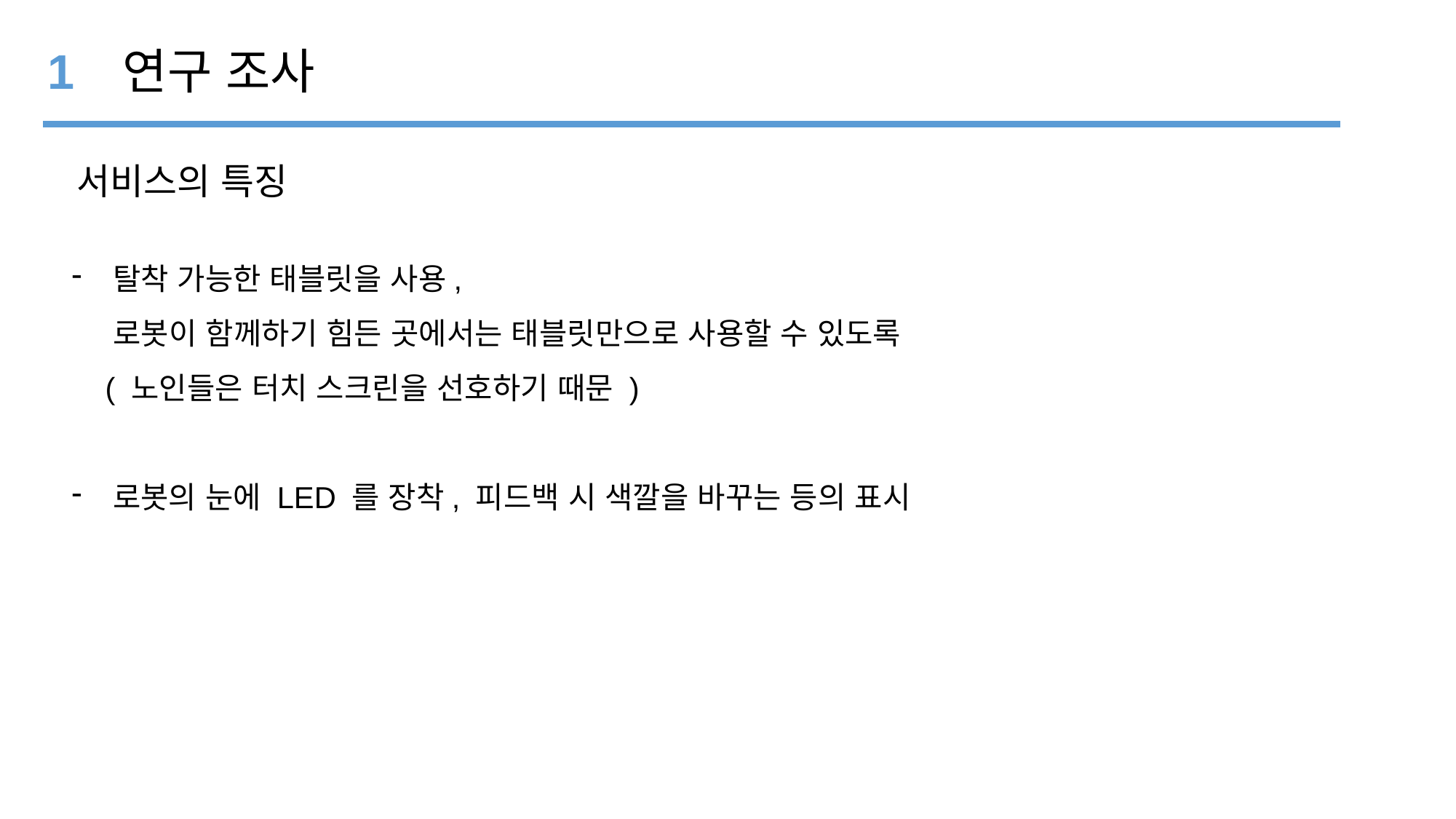

1
연구 조사
서비스의 특징
탈착 가능한 태블릿을 사용,
    로봇이 함께하기 힘든 곳에서는 태블릿만으로 사용할 수 있도록
    ( 노인들은 터치 스크린을 선호하기 때문 )

로봇의 눈에 LED 를 장착, 피드백 시 색깔을 바꾸는 등의 표시